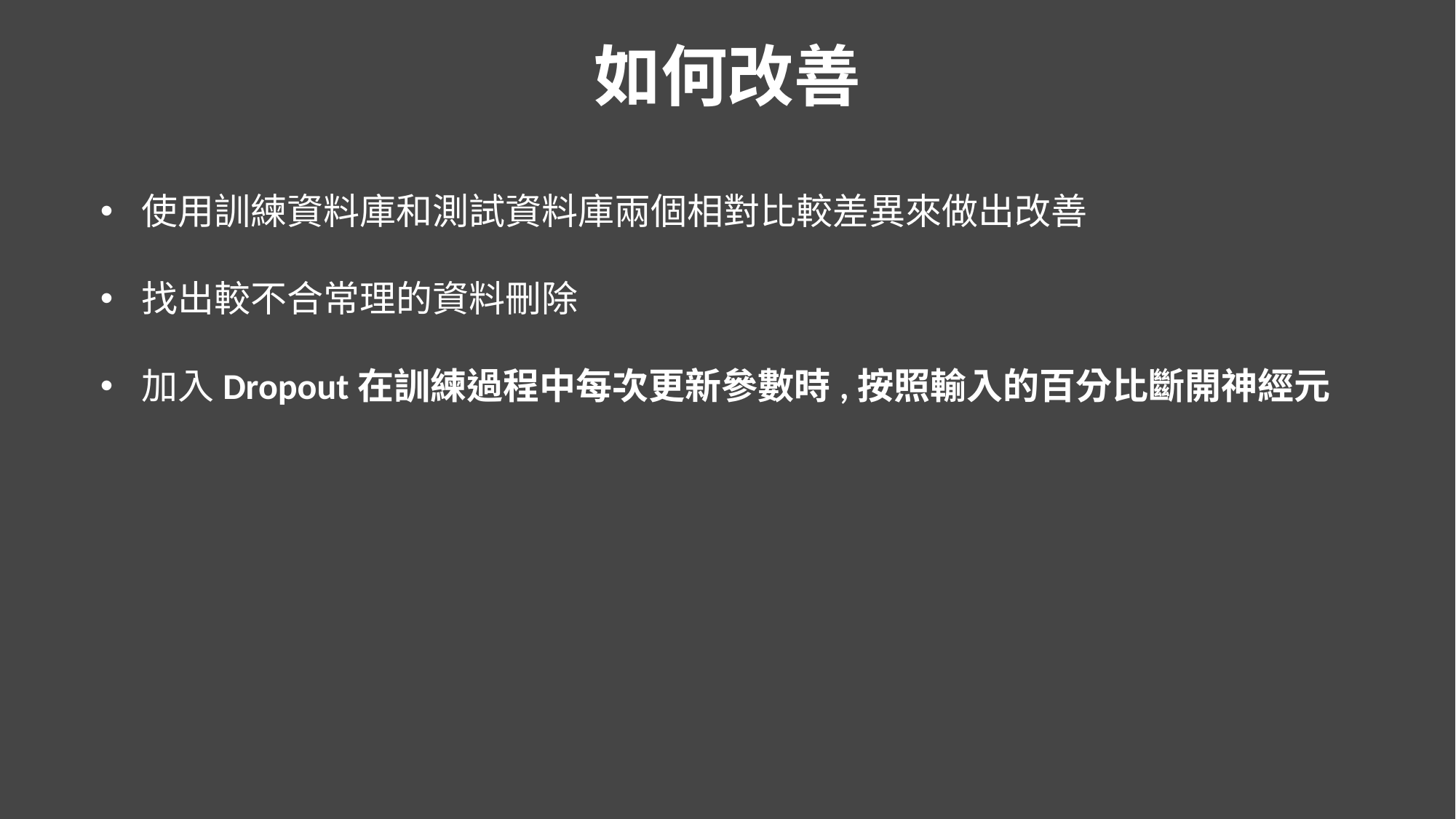

如何改善
使用訓練資料庫和測試資料庫兩個相對比較差異來做出改善

找出較不合常理的資料刪除

加入Dropout在訓練過程中每次更新參數時,按照輸入的百分比斷開神經元